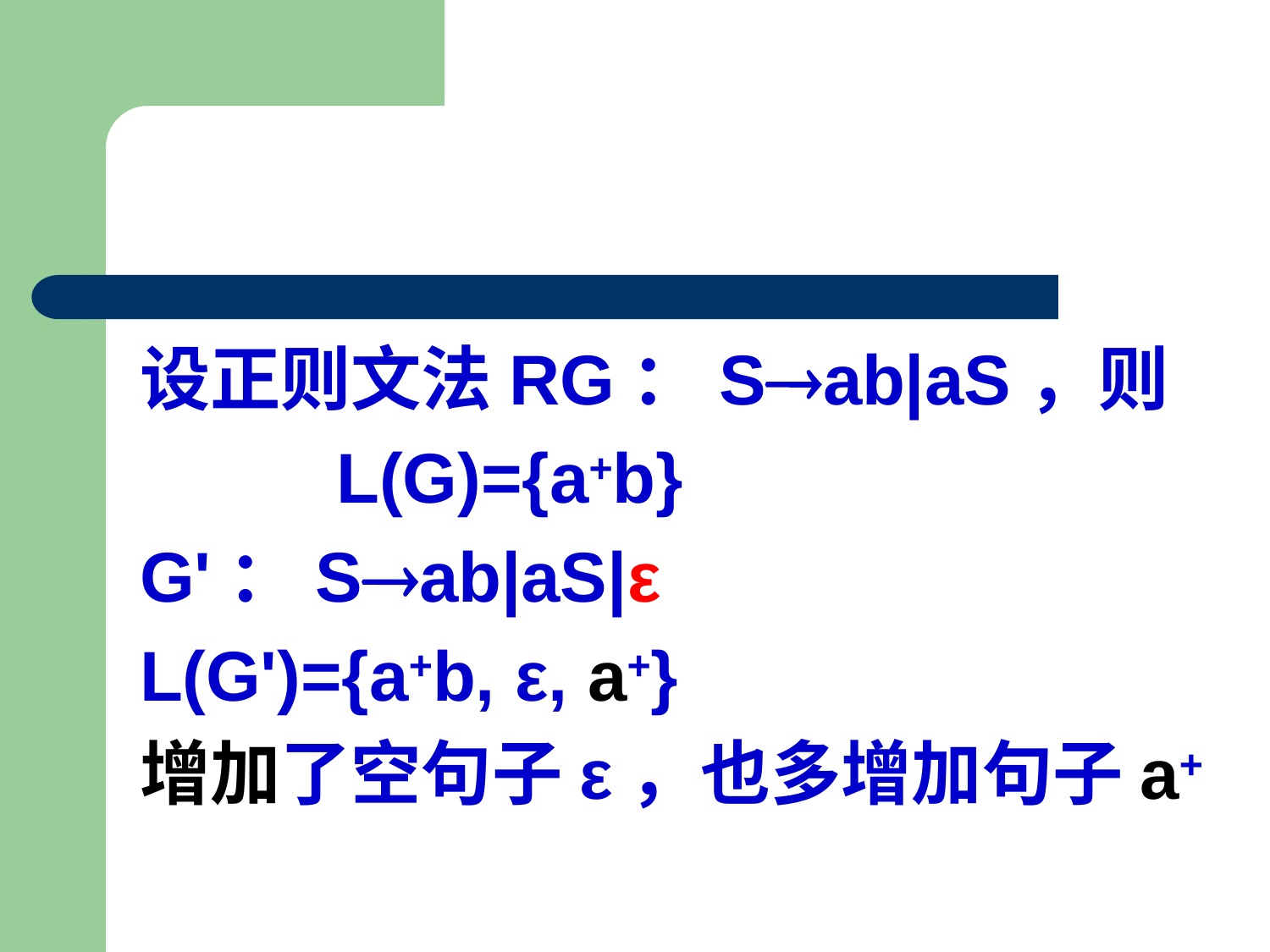

#
设正则文法RG：S→ab|aS，则
          L(G)={a+b}
G'：S→ab|aS|ε
L(G')={a+b, ε, a+}
增加了空句子ε，也多增加句子a+